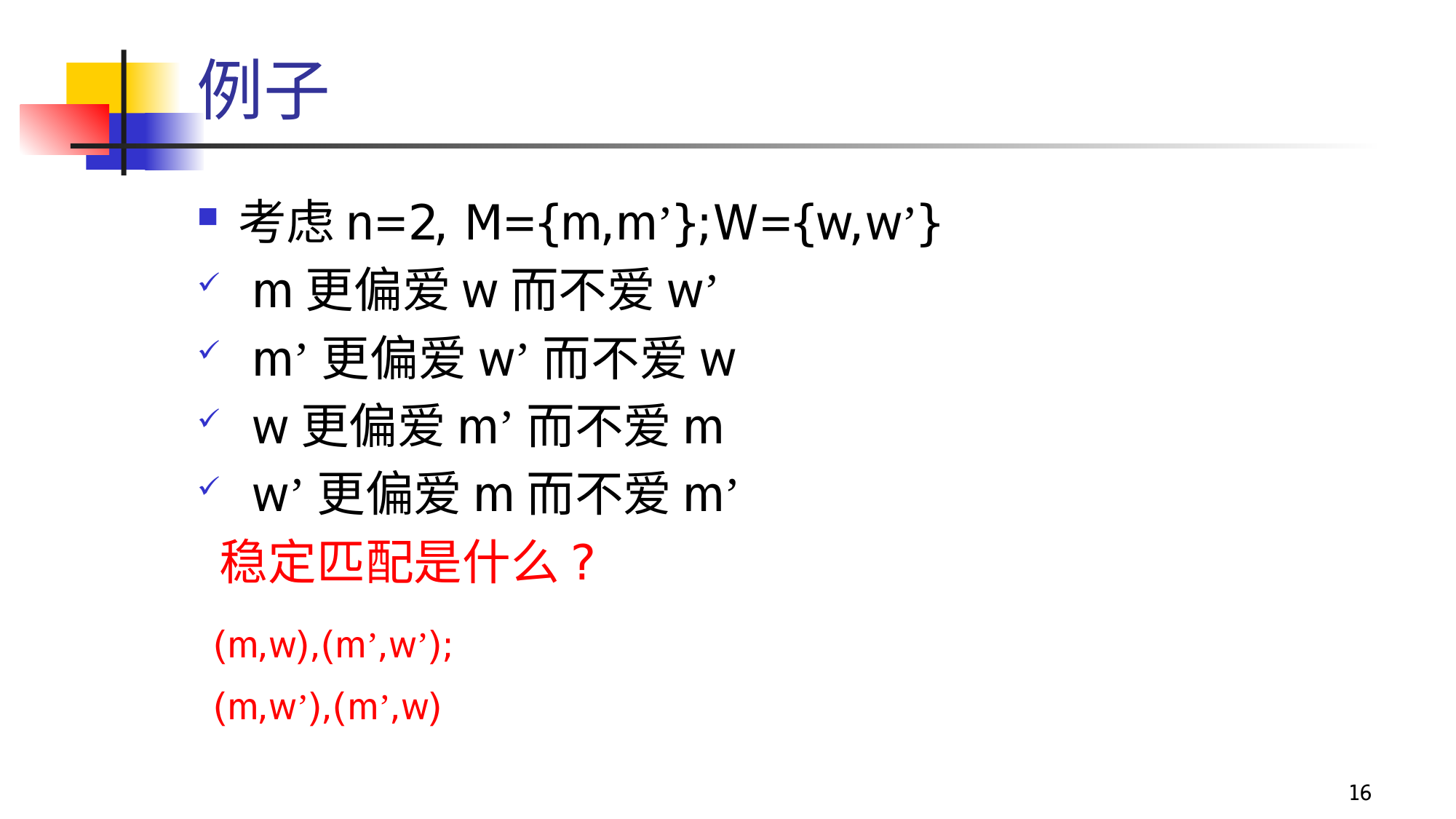

# 例子
考虑n=2, M={m,m’};W={w,w’}
 m更偏爱w而不爱w’
 m’更偏爱w’而不爱w
 w更偏爱m’而不爱m
 w’更偏爱m而不爱m’
 稳定匹配是什么?

(m,w),(m’,w’);
(m,w’),(m’,w)
16